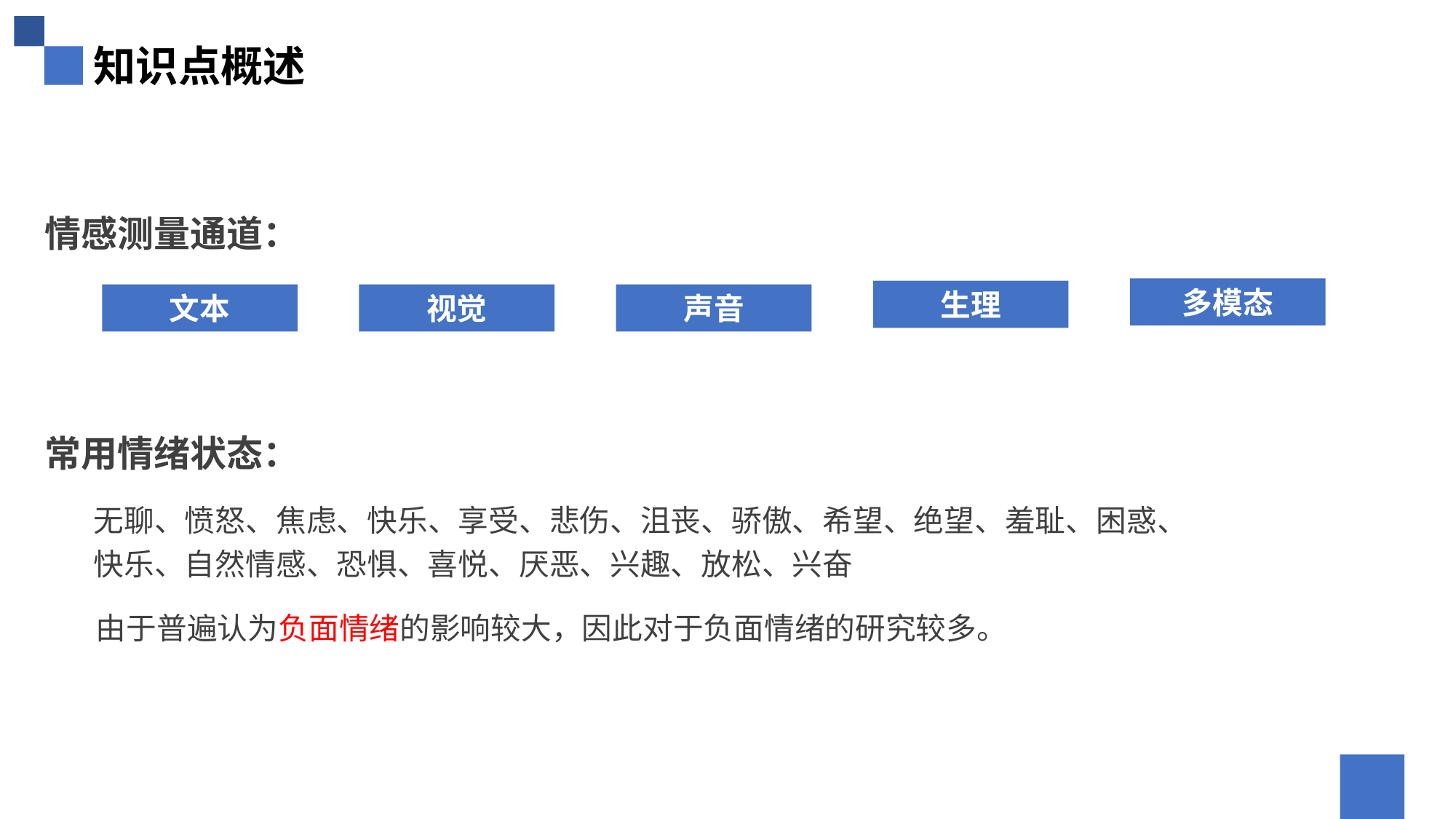

知识点概述
情感测量通道：
多模态
生理
视觉
声音
文本
常用情绪状态：
无聊、愤怒、焦虑、快乐、享受、悲伤、沮丧、骄傲、希望、绝望、羞耻、困惑、快乐、自然情感、恐惧、喜悦、厌恶、兴趣、放松、兴奋
由于普遍认为负面情绪的影响较大，因此对于负面情绪的研究较多。